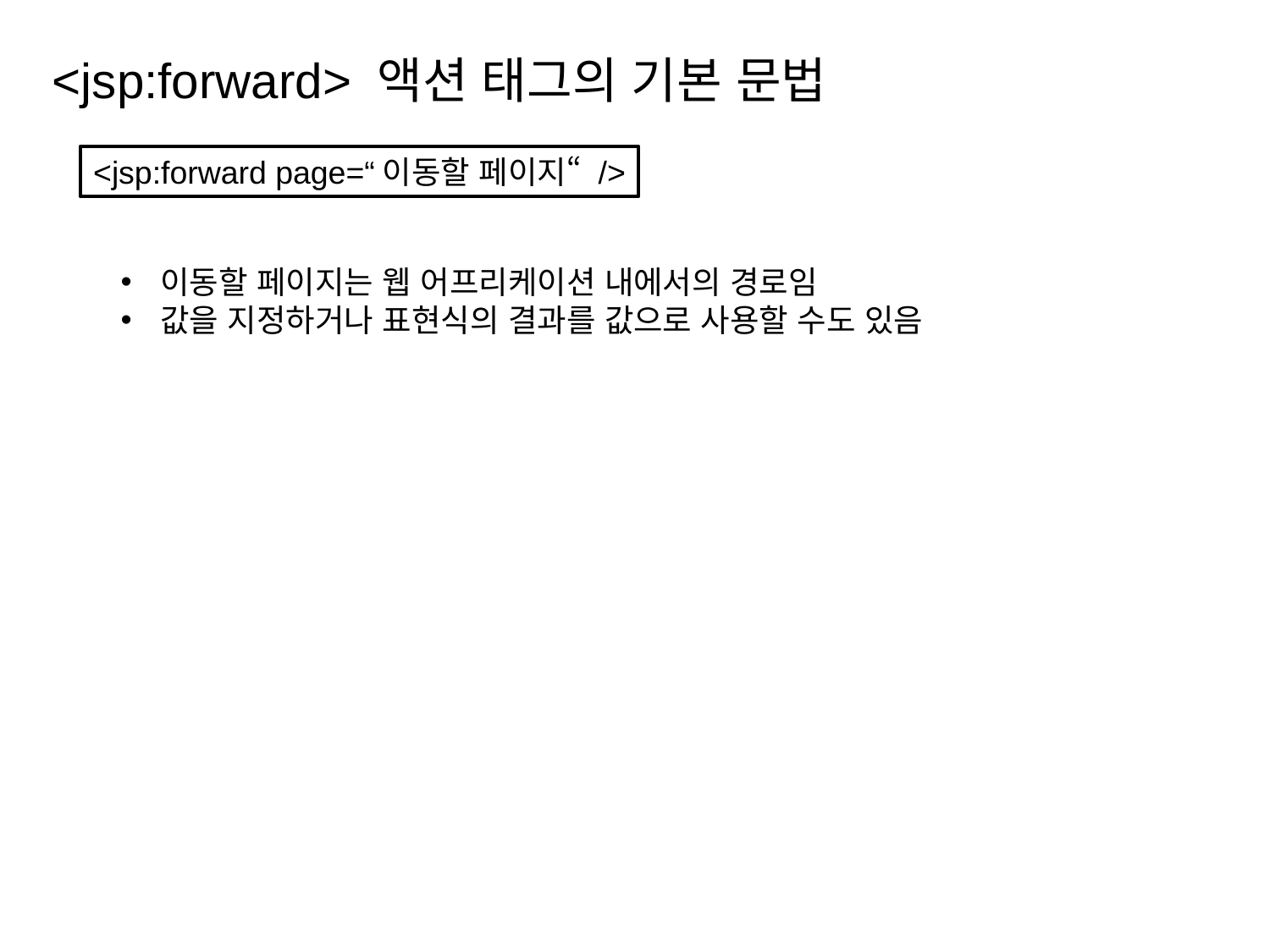

# <jsp:forward> 액션 태그의 기본 문법
<jsp:forward page=“이동할 페이지“ />
이동할 페이지는 웹 어프리케이션 내에서의 경로임
값을 지정하거나 표현식의 결과를 값으로 사용할 수도 있음